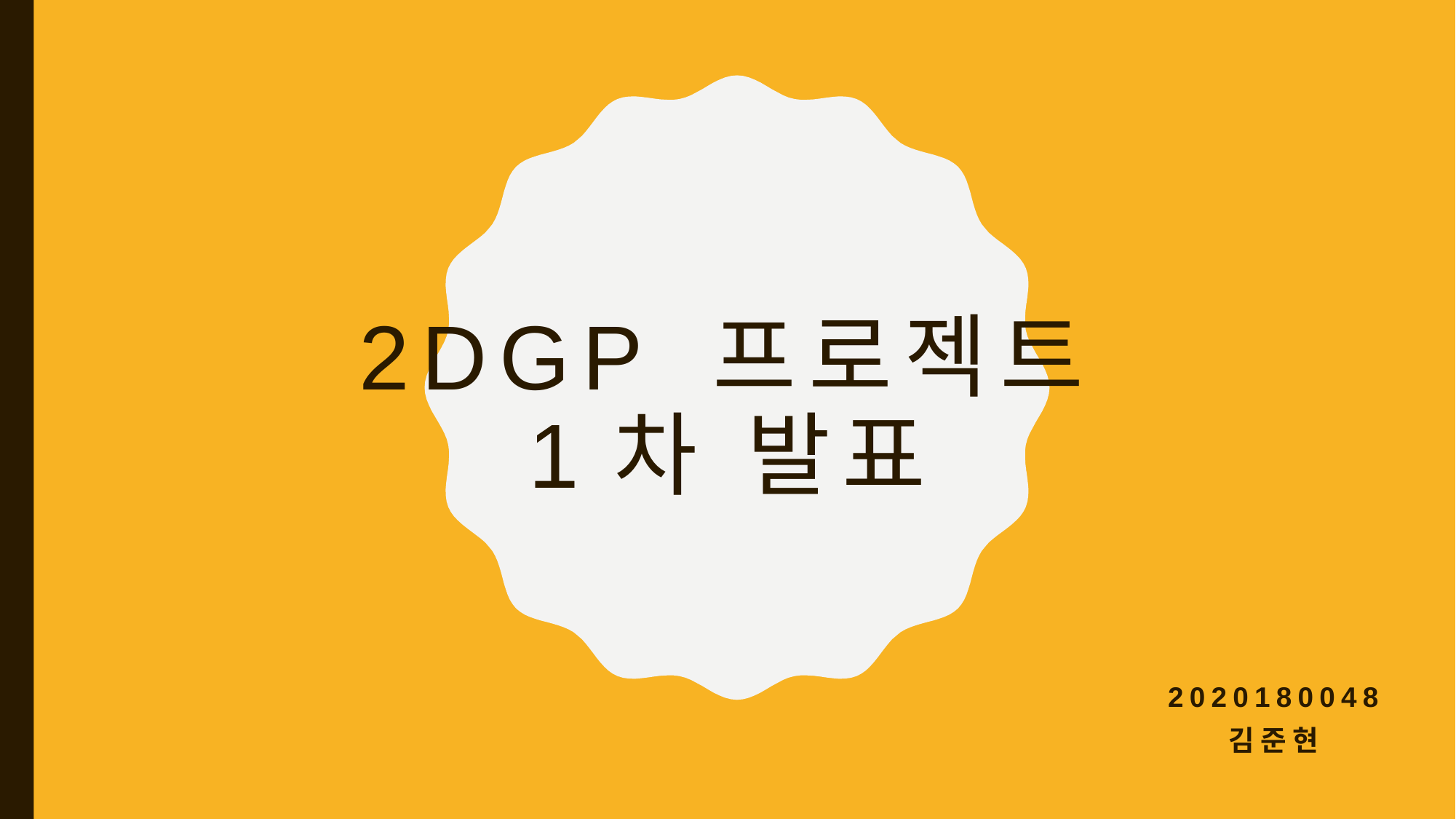

# 2DGP 프로젝트 1차 발표
2020180048
김준현